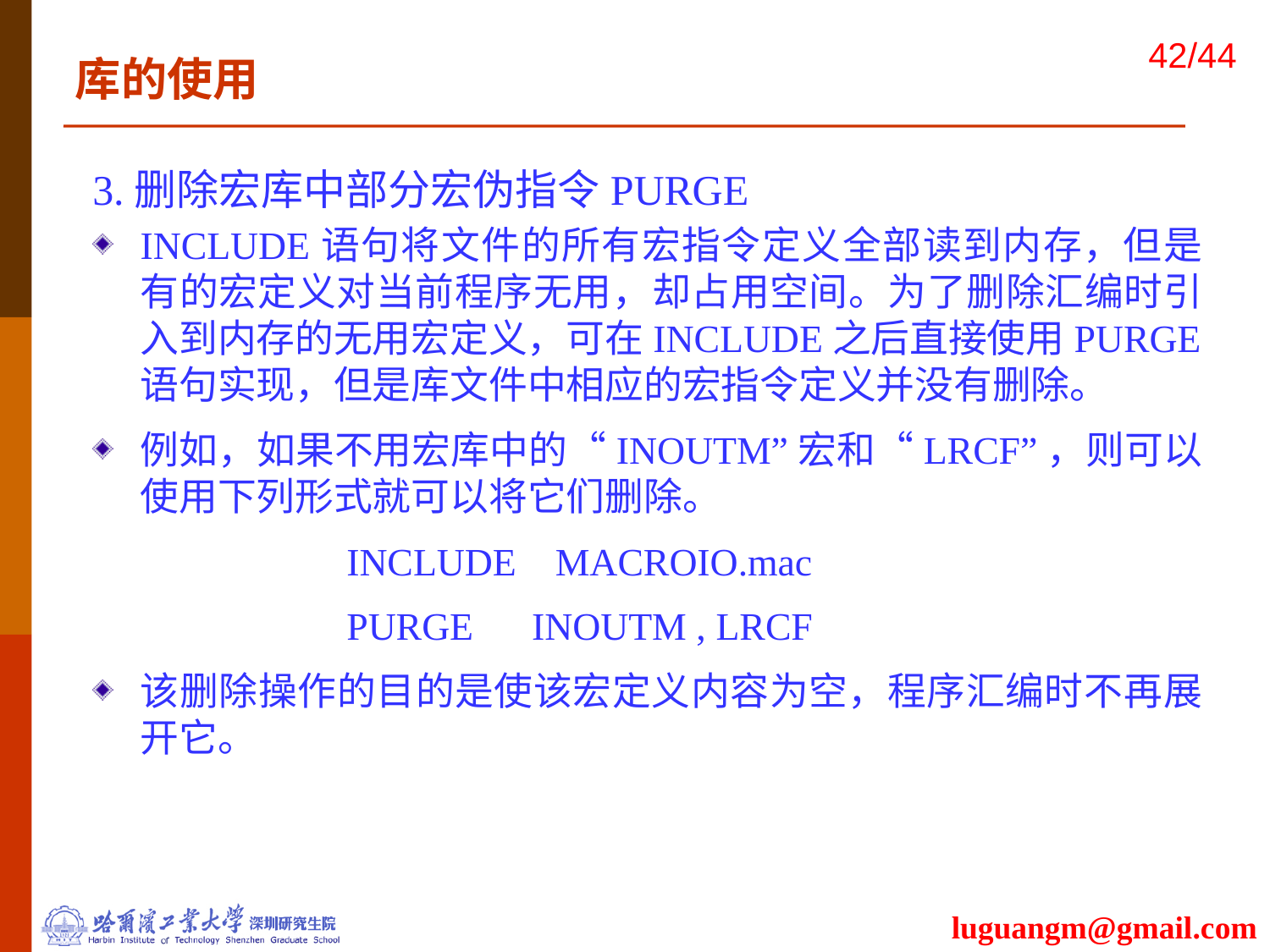

库的使用
3.删除宏库中部分宏伪指令PURGE
INCLUDE语句将文件的所有宏指令定义全部读到内存，但是有的宏定义对当前程序无用，却占用空间。为了删除汇编时引入到内存的无用宏定义，可在INCLUDE之后直接使用PURGE语句实现，但是库文件中相应的宏指令定义并没有删除。
例如，如果不用宏库中的“INOUTM”宏和“LRCF”，则可以使用下列形式就可以将它们删除。
		INCLUDE    MACROIO.mac
                  	PURGE      INOUTM , LRCF
该删除操作的目的是使该宏定义内容为空，程序汇编时不再展开它。